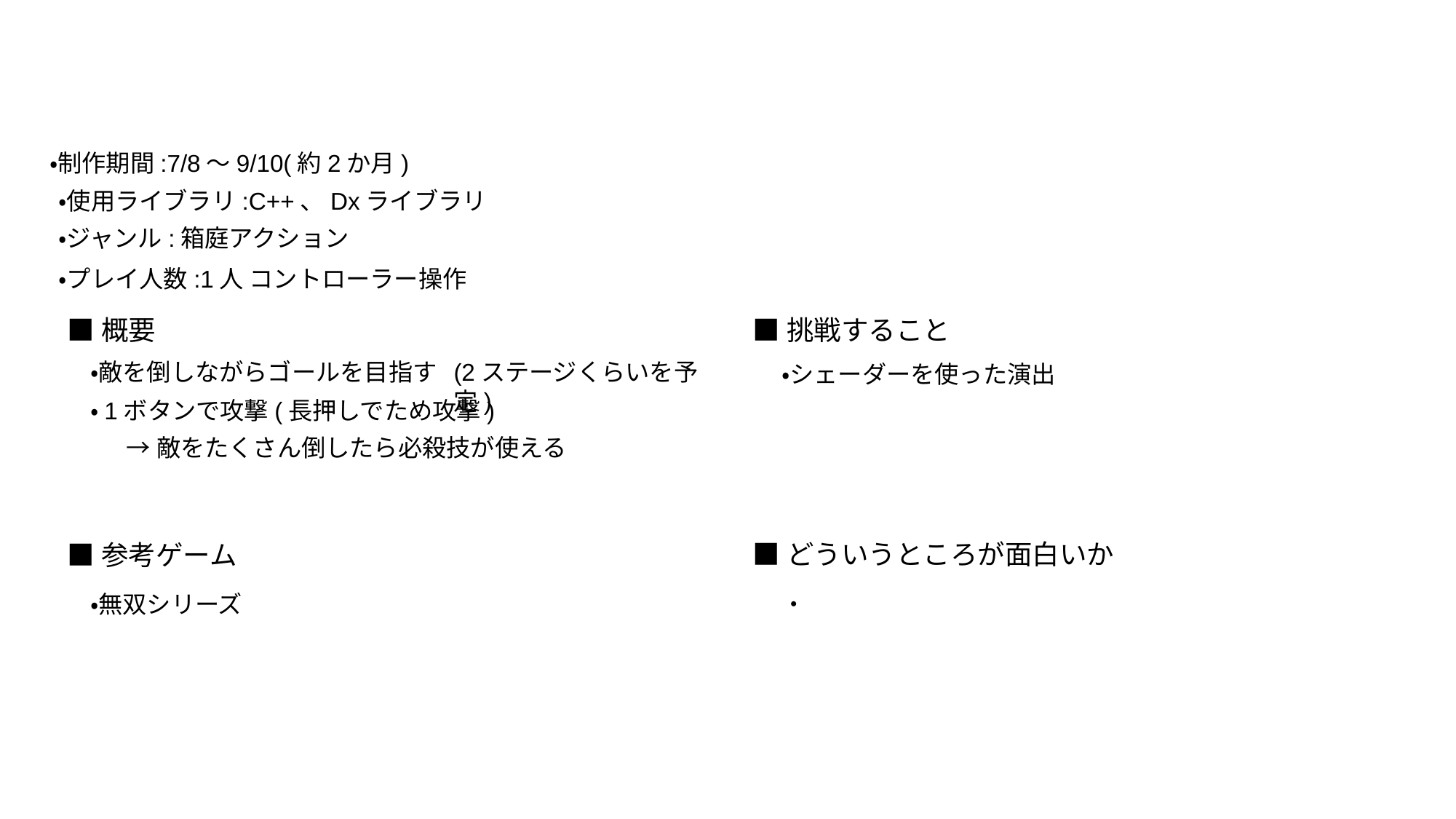

#
・制作期間:7/8～9/10(約2か月)
・使用ライブラリ:C++、Dxライブラリ
・ジャンル:箱庭アクション
・プレイ人数:1人 コントローラー操作
■挑戦すること
■概要
・敵を倒しながらゴールを目指す
(2ステージくらいを予定)
・シェーダーを使った演出
・1ボタンで攻撃(長押しでため攻撃)
→敵をたくさん倒したら必殺技が使える
■どういうところが面白いか
■参考ゲーム
・無双シリーズ
・